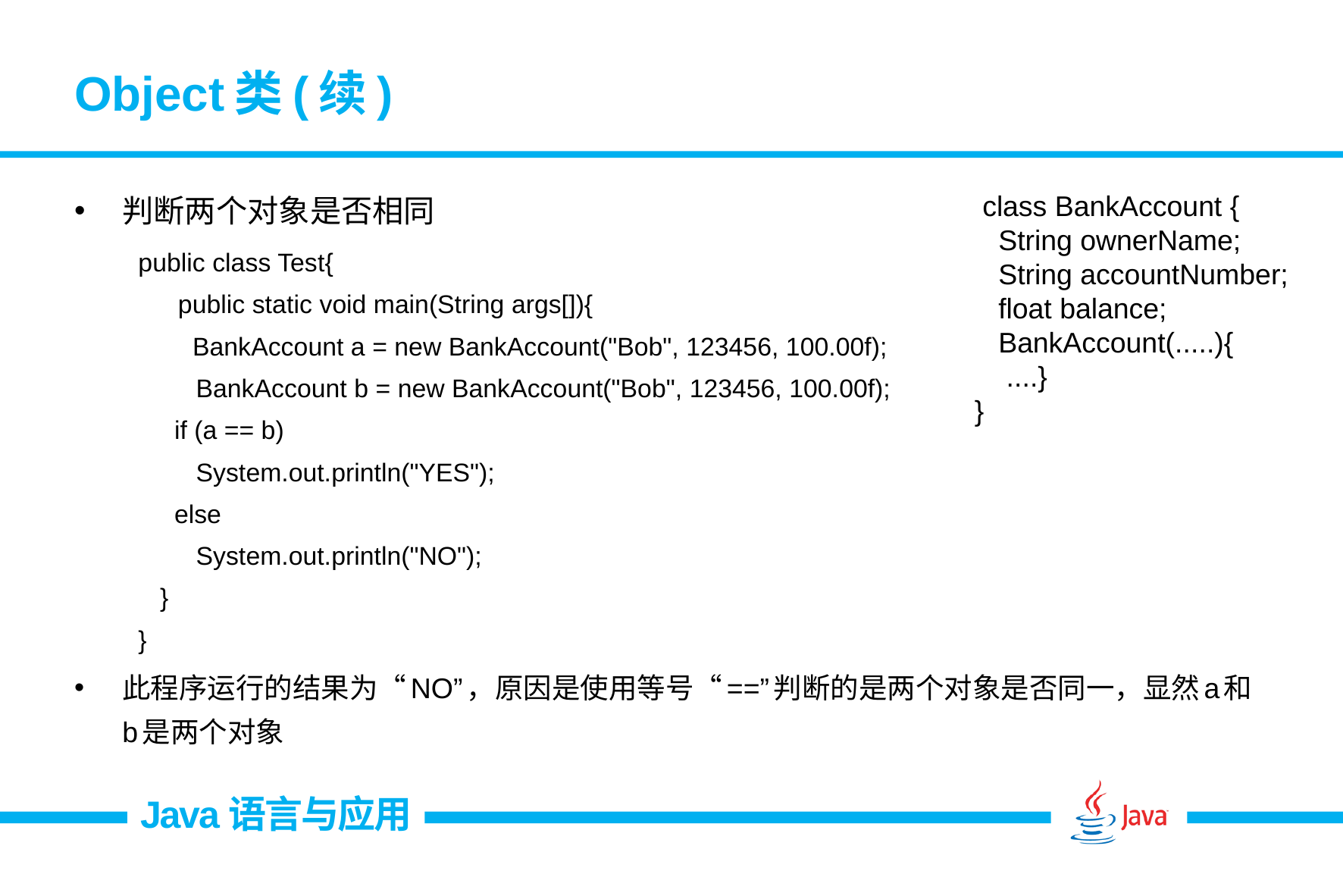

# Object类(续)
判断两个对象是否相同
public class Test{
	public static void main(String args[]){
	  BankAccount a = new BankAccount("Bob", 123456, 100.00f);
        BankAccount b = new BankAccount("Bob", 123456, 100.00f);
     if (a == b)
        System.out.println("YES");
     else
        System.out.println("NO");
   }
}
此程序运行的结果为“NO”，原因是使用等号“==”判断的是两个对象是否同一，显然a和b是两个对象
 class BankAccount {
   String ownerName;
   String accountNumber;
   float balance;
   BankAccount(.....){
    ....}
}